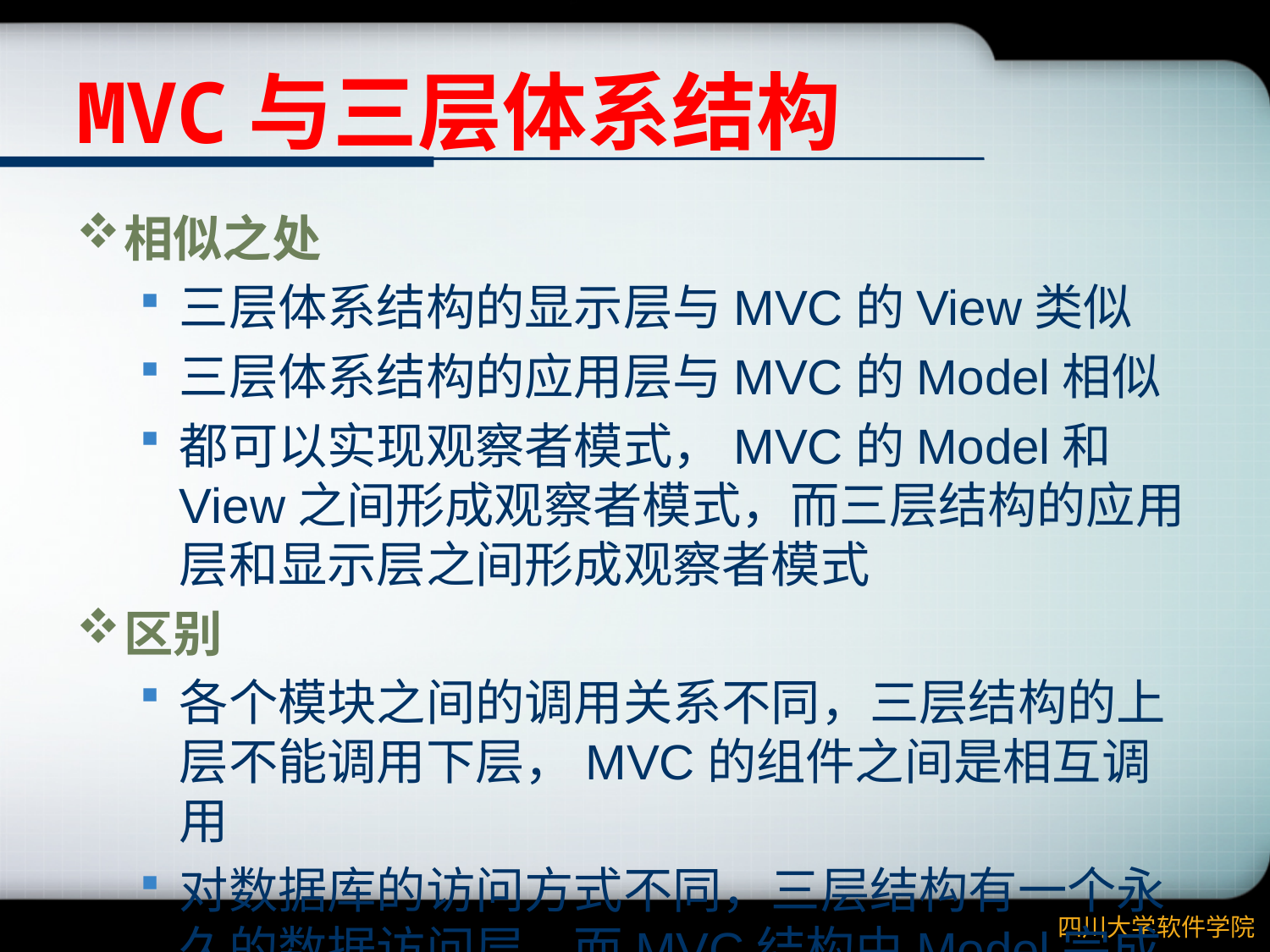

# MVC与三层体系结构
相似之处
三层体系结构的显示层与MVC的View类似
三层体系结构的应用层与MVC的Model相似
都可以实现观察者模式，MVC的Model和View之间形成观察者模式，而三层结构的应用层和显示层之间形成观察者模式
区别
各个模块之间的调用关系不同，三层结构的上层不能调用下层，MVC的组件之间是相互调用
对数据库的访问方式不同，三层结构有一个永久的数据访问层，而MVC结构由Model完成数据的管理工作
层次结构中没有类似于MVC中的Controller模块